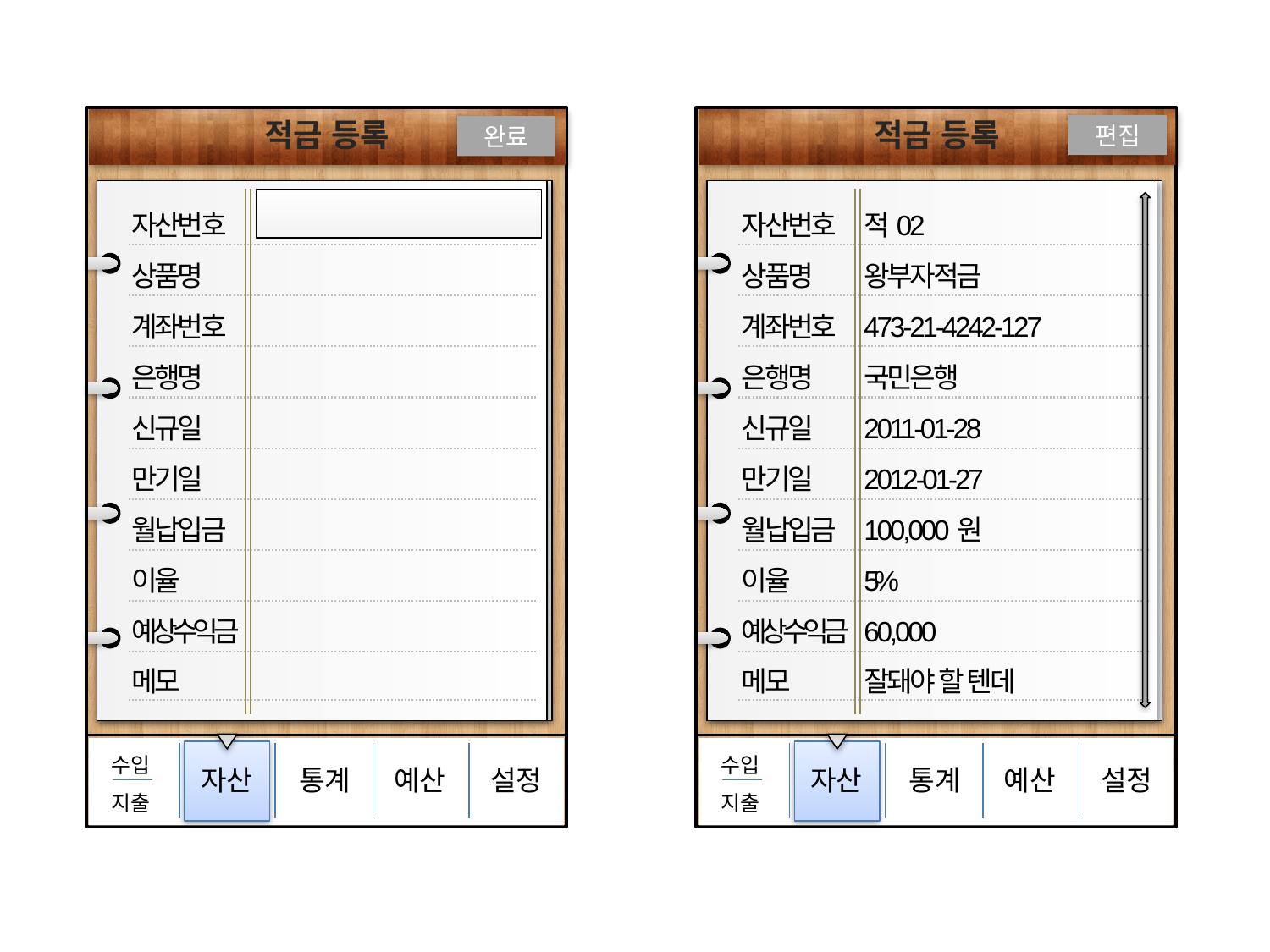

적금 등록

자산번호
상품명
계좌번호
은행명
신규일
만기일
월납입금
이율
예상수익금
메모

수입
지출

자산
통계
예산
설정
완료

적금 등록
편집

자산번호
상품명
계좌번호
은행명
신규일
만기일
월납입금
이율
예상수익금
메모
적02
왕부자적금
473-21-4242-127
국민은행
2011-01-28
2012-01-27
100,000원
5%
60,000
잘돼야 할 텐데

수입
지출

자산
통계
예산
설정